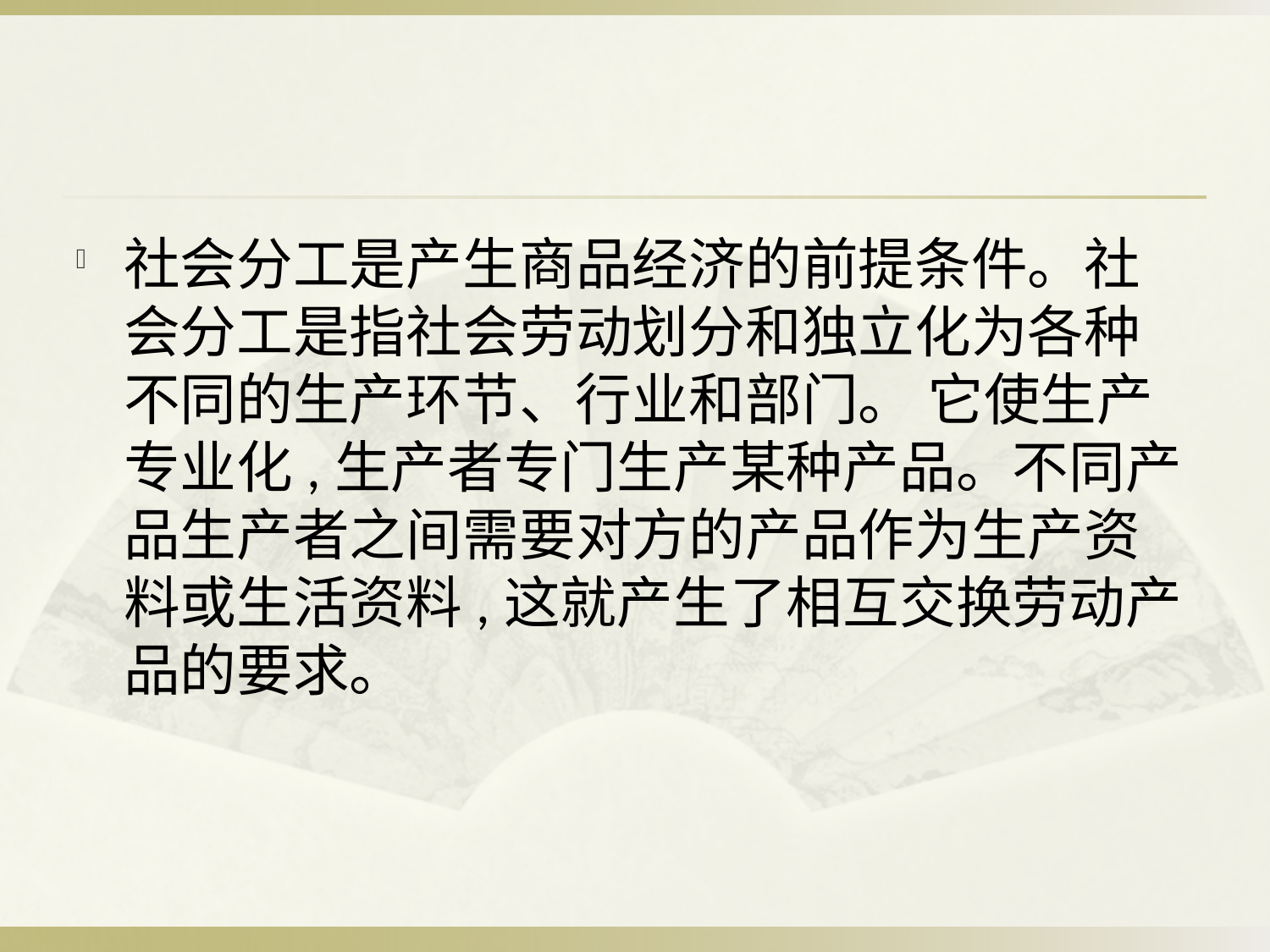

#
社会分工是产生商品经济的前提条件。社会分工是指社会劳动划分和独立化为各种不同的生产环节、行业和部门。 它使生产专业化,生产者专门生产某种产品。不同产品生产者之间需要对方的产品作为生产资料或生活资料,这就产生了相互交换劳动产品的要求。